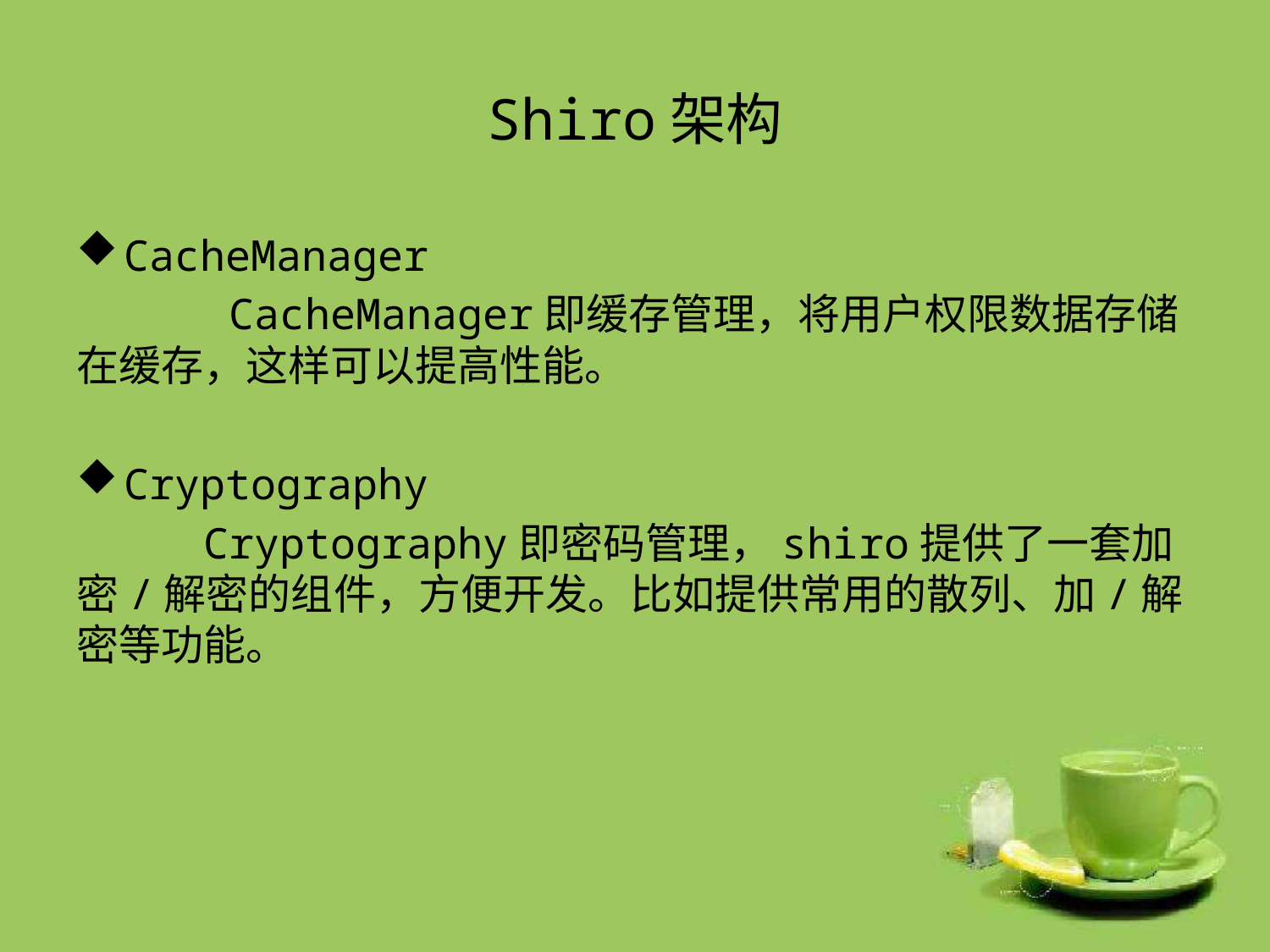

# Shiro架构
CacheManager
	 CacheManager即缓存管理，将用户权限数据存储在缓存，这样可以提高性能。

Cryptography
	Cryptography即密码管理，shiro提供了一套加密/解密的组件，方便开发。比如提供常用的散列、加/解密等功能。